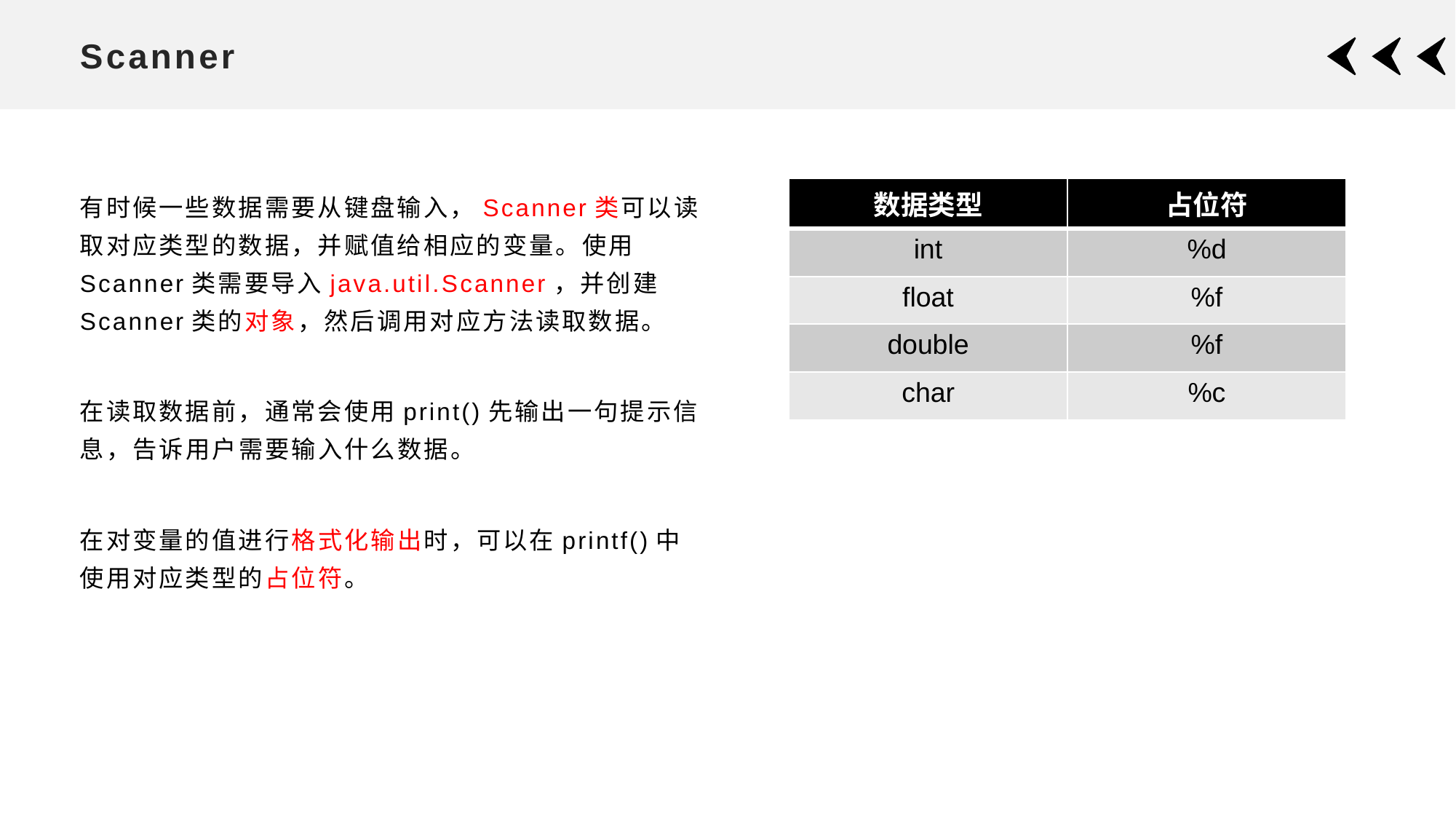

# Scanner
有时候一些数据需要从键盘输入，Scanner类可以读取对应类型的数据，并赋值给相应的变量。使用Scanner类需要导入java.util.Scanner，并创建Scanner类的对象，然后调用对应方法读取数据。
在读取数据前，通常会使用print()先输出一句提示信息，告诉用户需要输入什么数据。
在对变量的值进行格式化输出时，可以在printf()中使用对应类型的占位符。
| 数据类型 | 占位符 |
| --- | --- |
| int | %d |
| float | %f |
| double | %f |
| char | %c |